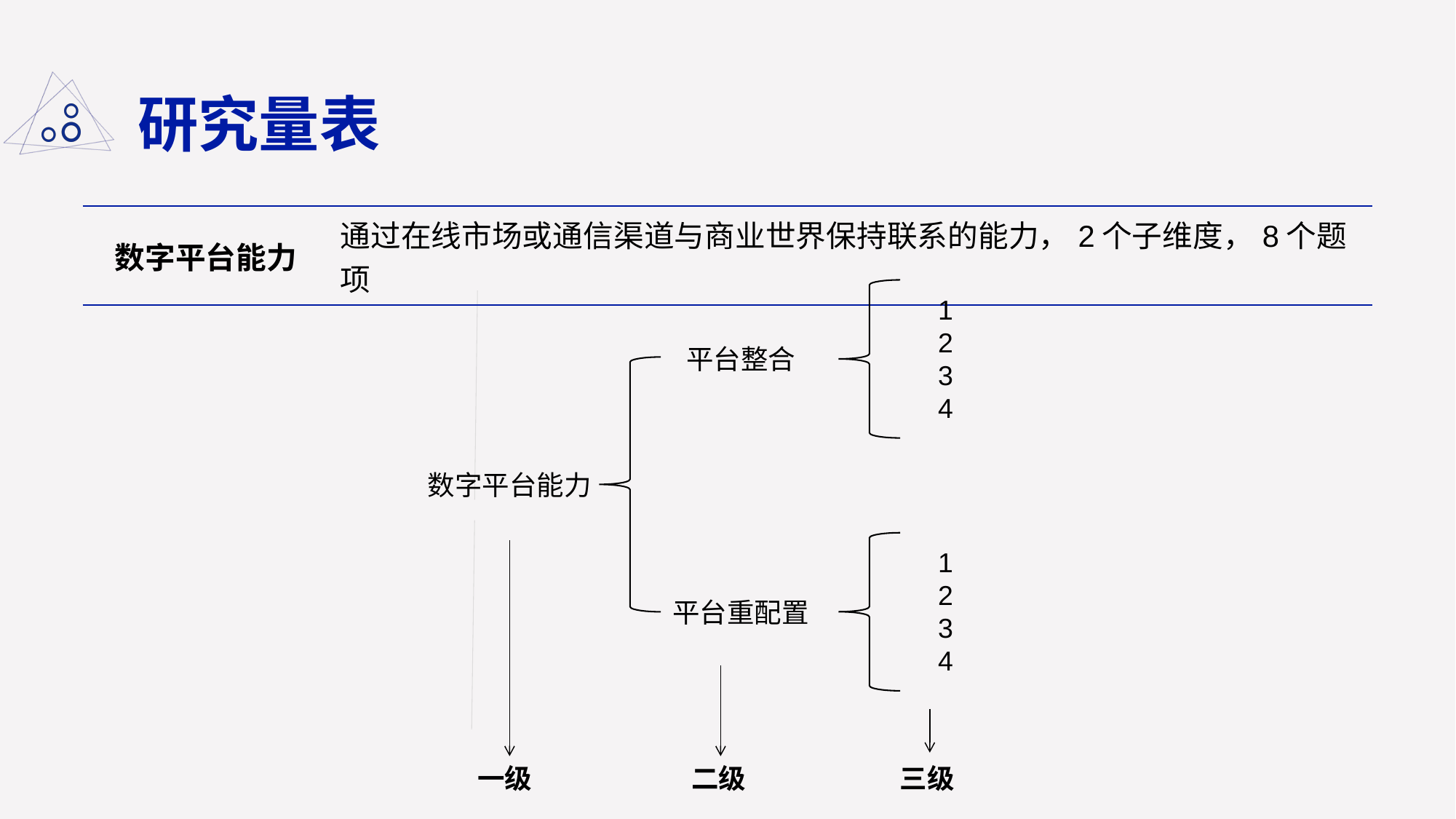

# 研究量表
| 数字平台能力 | 通过在线市场或通信渠道与商业世界保持联系的能力，2个子维度，8个题项 |
| --- | --- |

1
2
3
4
平台整合

数字平台能力

1
2
3
4
平台重配置
一级
二级
三级